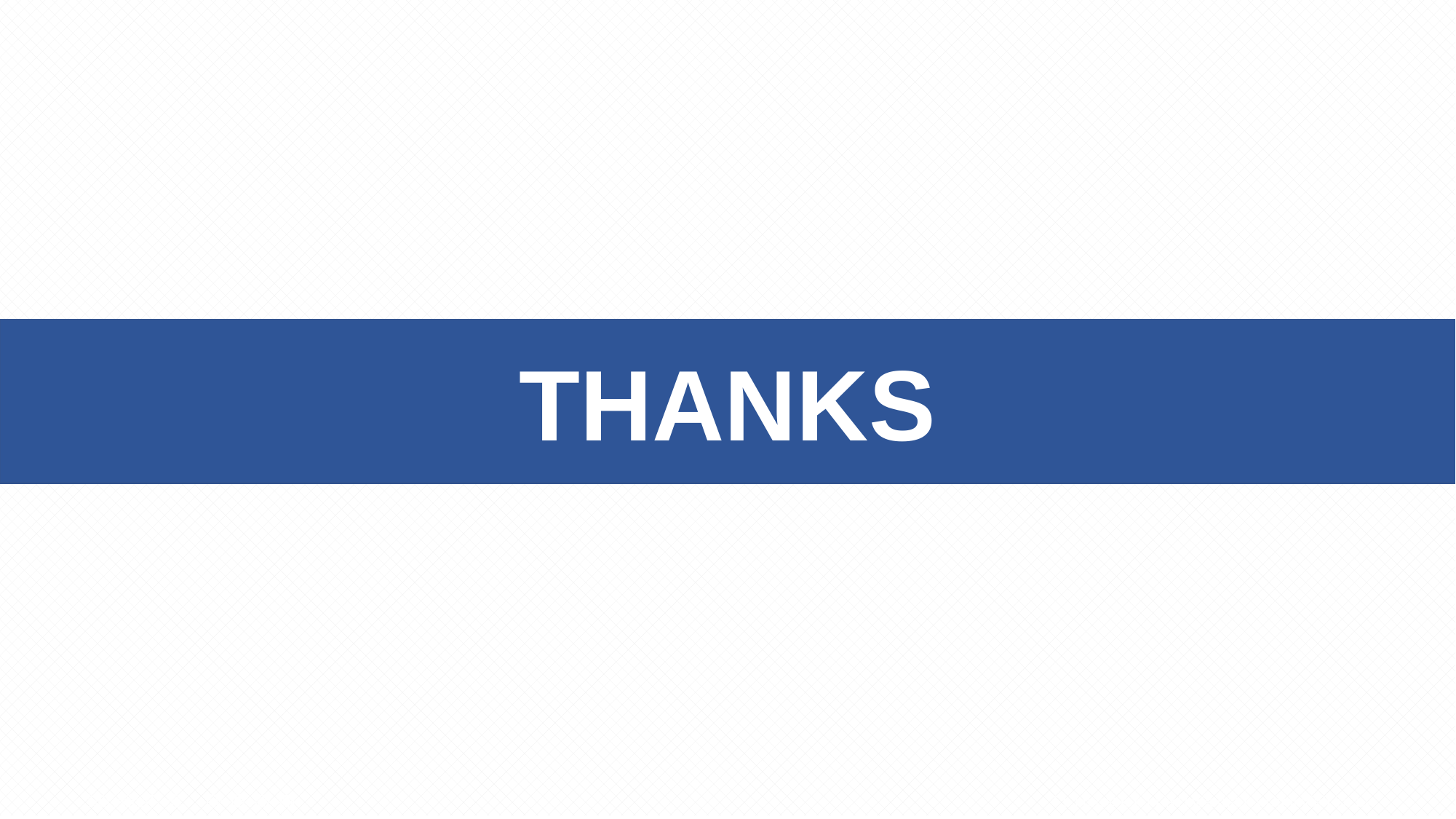

THANKS
知行合一、经世致用
自强不息 厚德载物
Tsinghua University of China
Central South University